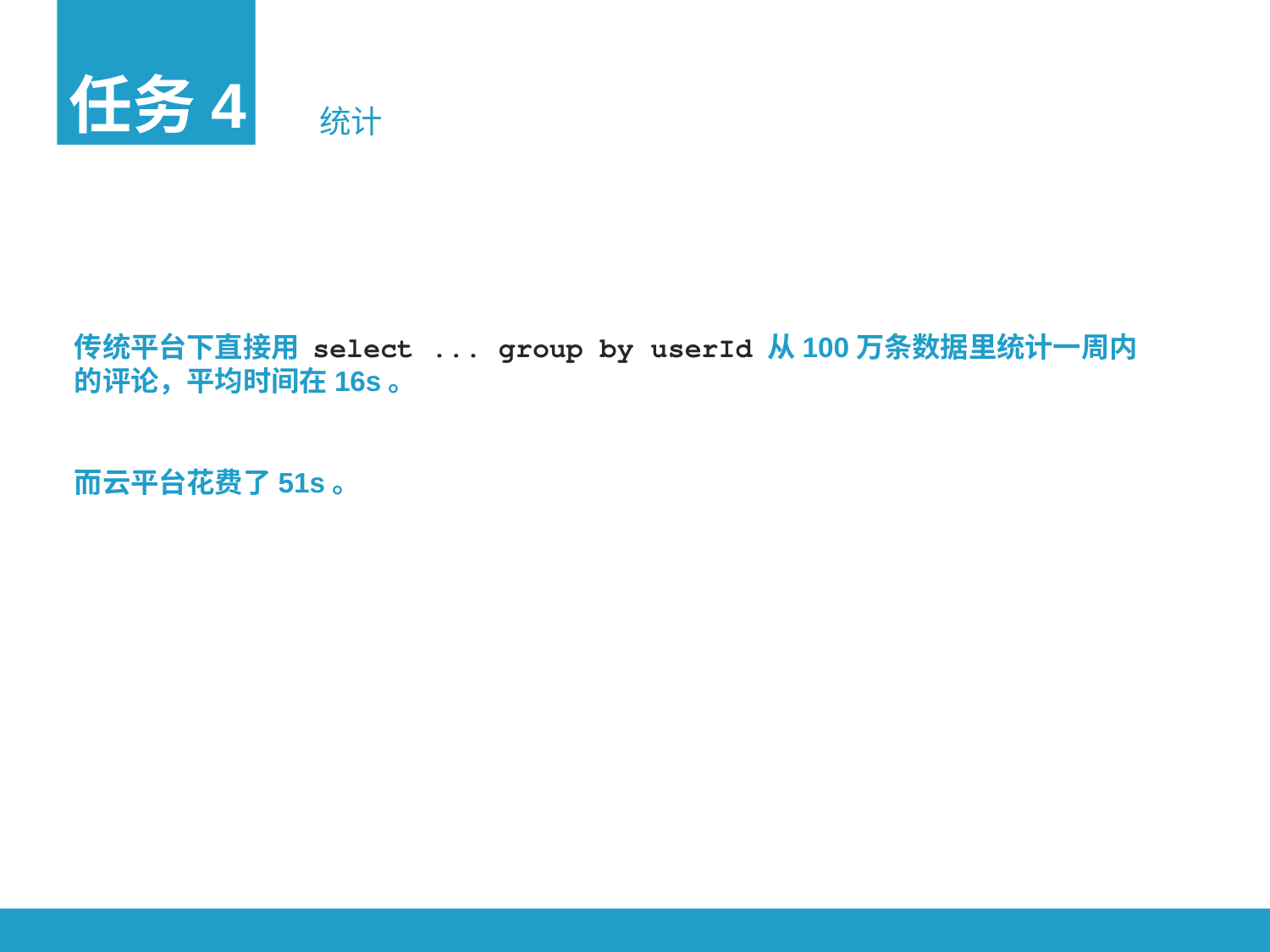

任务4
统计
传统平台下直接用 select ... group by userId 从100万条数据里统计一周内的评论，平均时间在16s。

而云平台花费了51s。